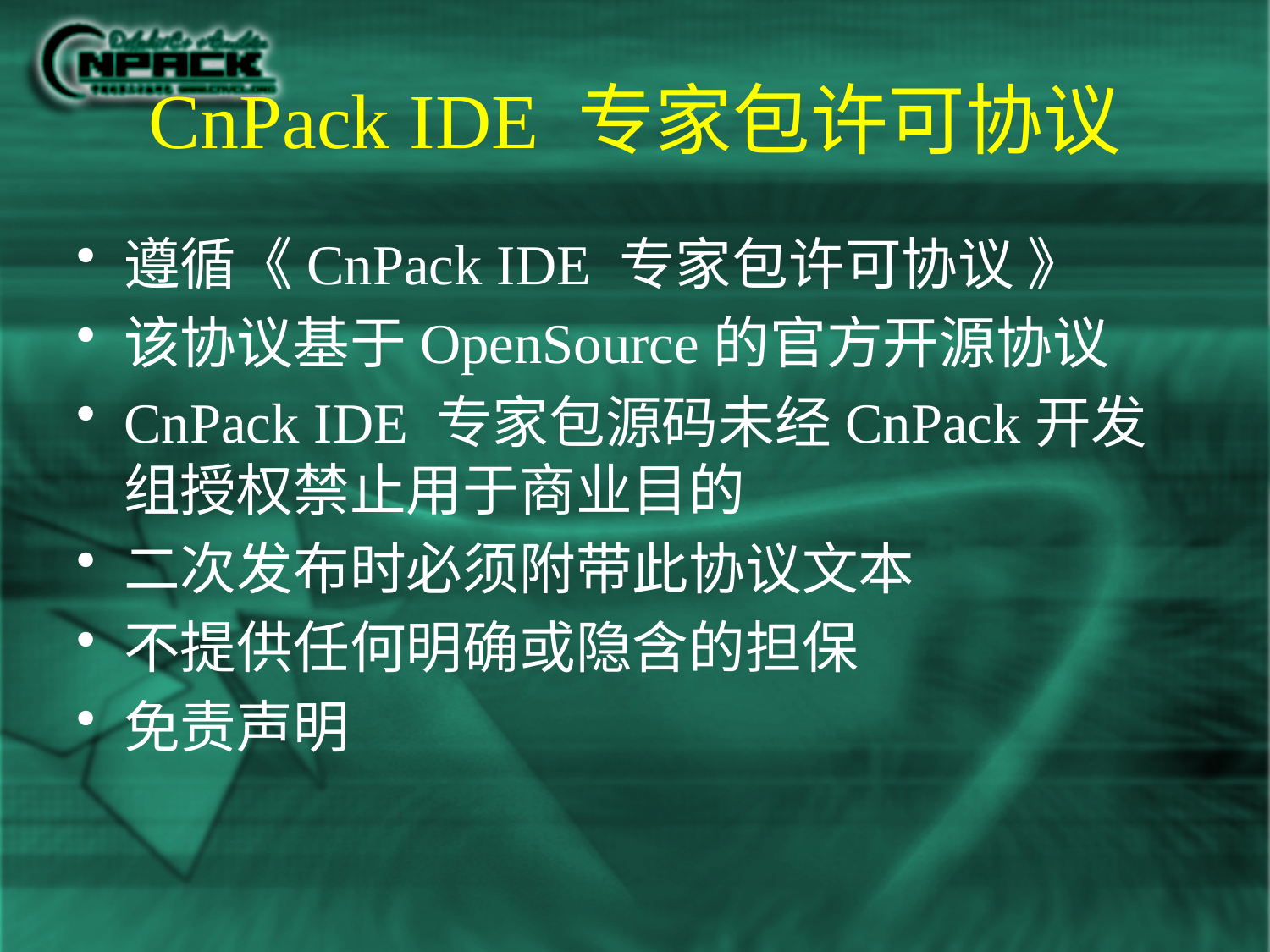

# CnPack IDE 专家包许可协议
遵循《CnPack IDE 专家包许可协议 》
该协议基于OpenSource的官方开源协议
CnPack IDE 专家包源码未经CnPack开发组授权禁止用于商业目的
二次发布时必须附带此协议文本
不提供任何明确或隐含的担保
免责声明